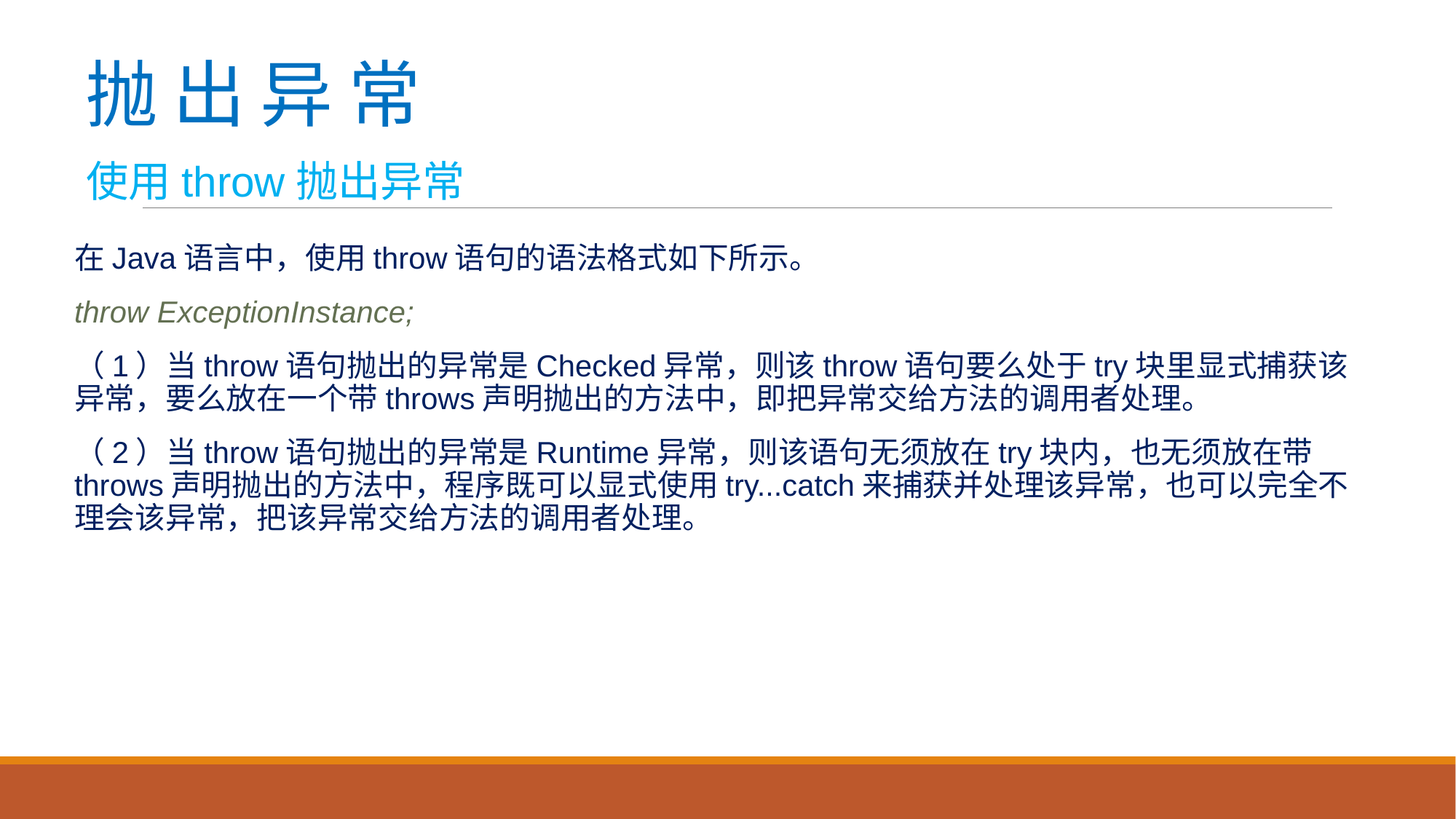

# 抛 出 异 常
使用throw抛出异常
在Java语言中，使用throw语句的语法格式如下所示。
throw ExceptionInstance;
（1）当throw语句抛出的异常是Checked异常，则该throw语句要么处于try块里显式捕获该异常，要么放在一个带throws声明抛出的方法中，即把异常交给方法的调用者处理。
（2）当throw语句抛出的异常是Runtime异常，则该语句无须放在try块内，也无须放在带throws声明抛出的方法中，程序既可以显式使用try...catch来捕获并处理该异常，也可以完全不理会该异常，把该异常交给方法的调用者处理。